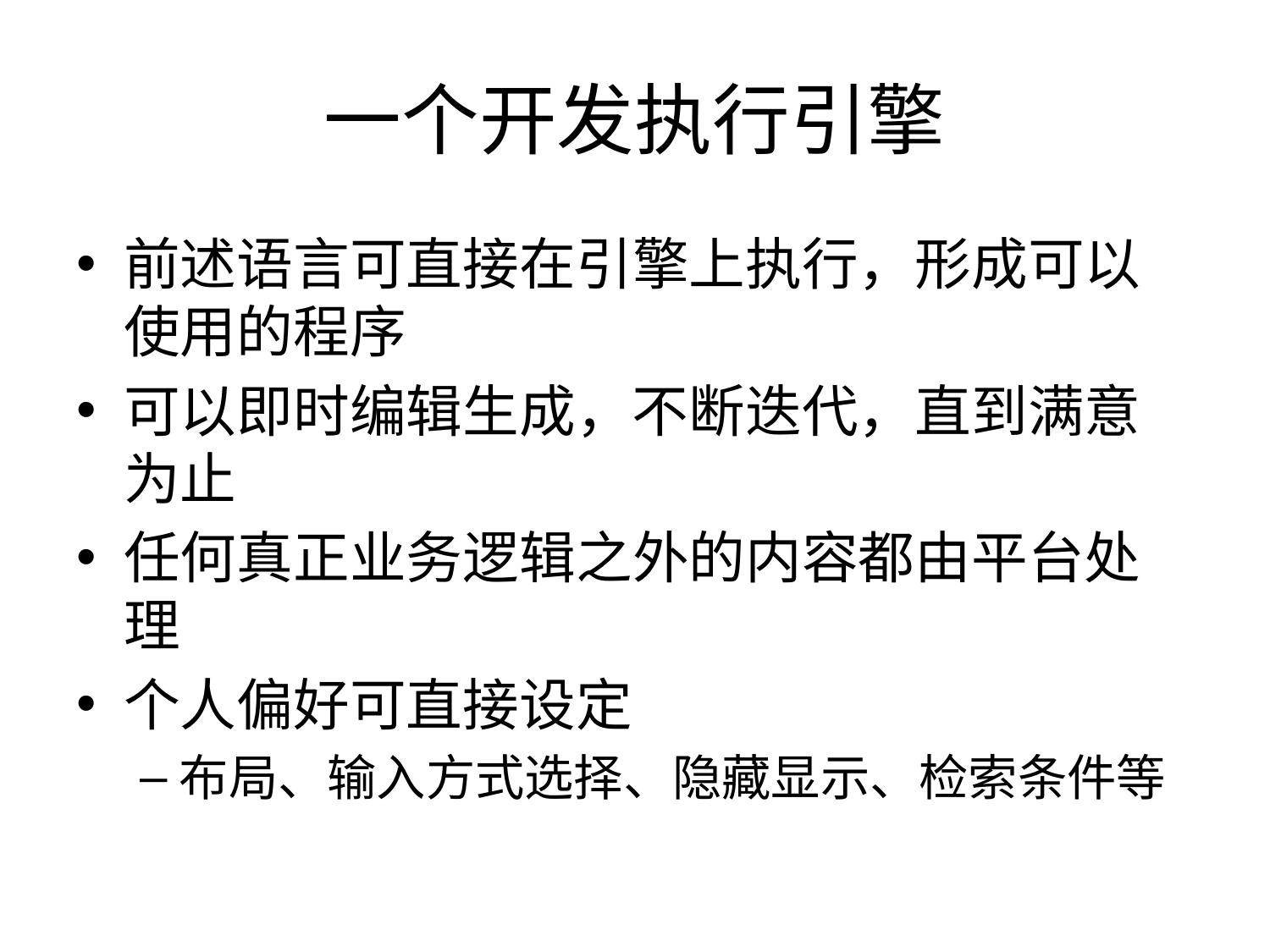

# 一个开发执行引擎
前述语言可直接在引擎上执行，形成可以使用的程序
可以即时编辑生成，不断迭代，直到满意为止
任何真正业务逻辑之外的内容都由平台处理
个人偏好可直接设定
布局、输入方式选择、隐藏显示、检索条件等